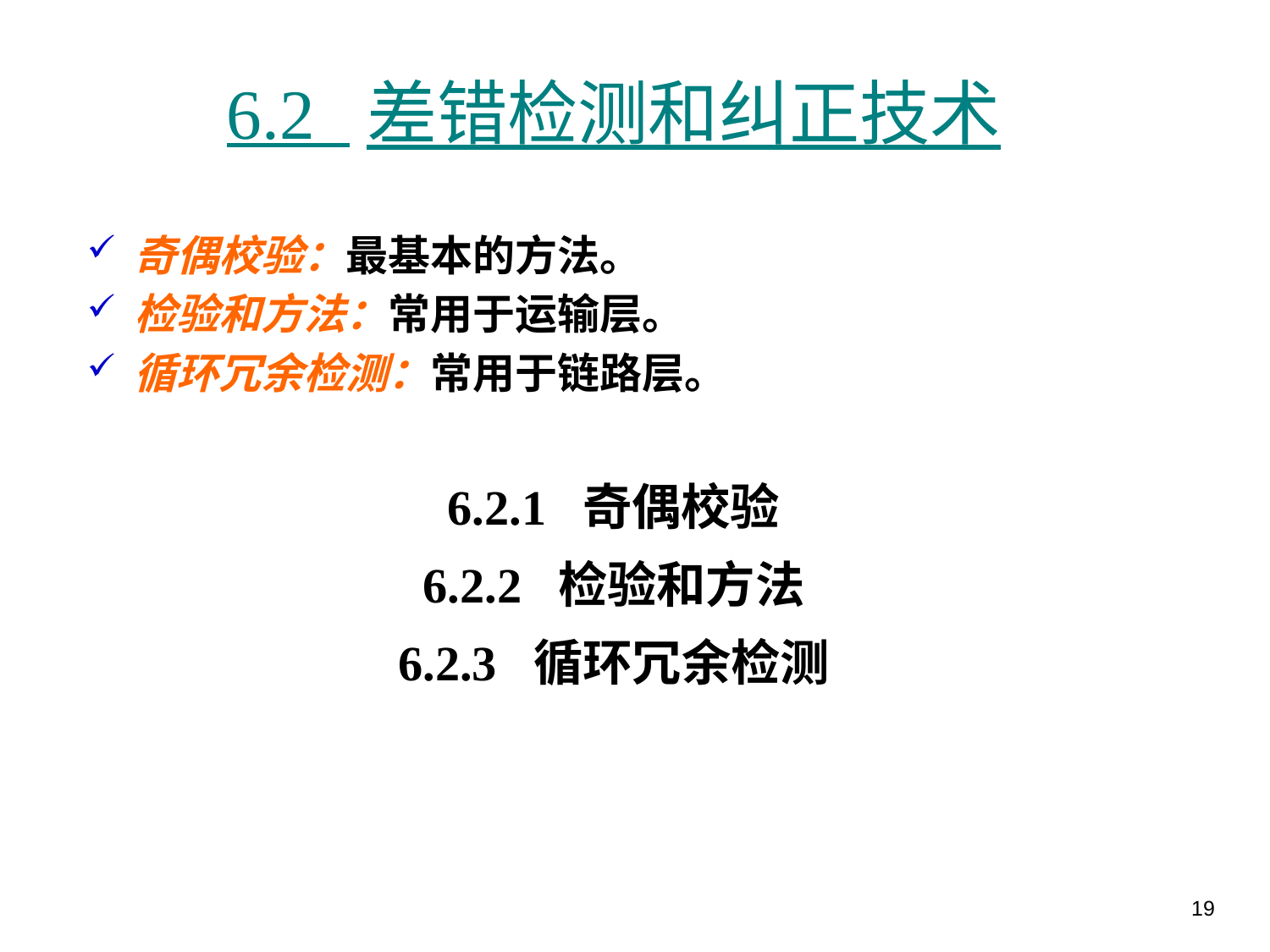

# 6.2  差错检测和纠正技术
奇偶校验：最基本的方法。
检验和方法：常用于运输层。
循环冗余检测：常用于链路层。

6.2.1  奇偶校验
6.2.2  检验和方法
6.2.3  循环冗余检测

19